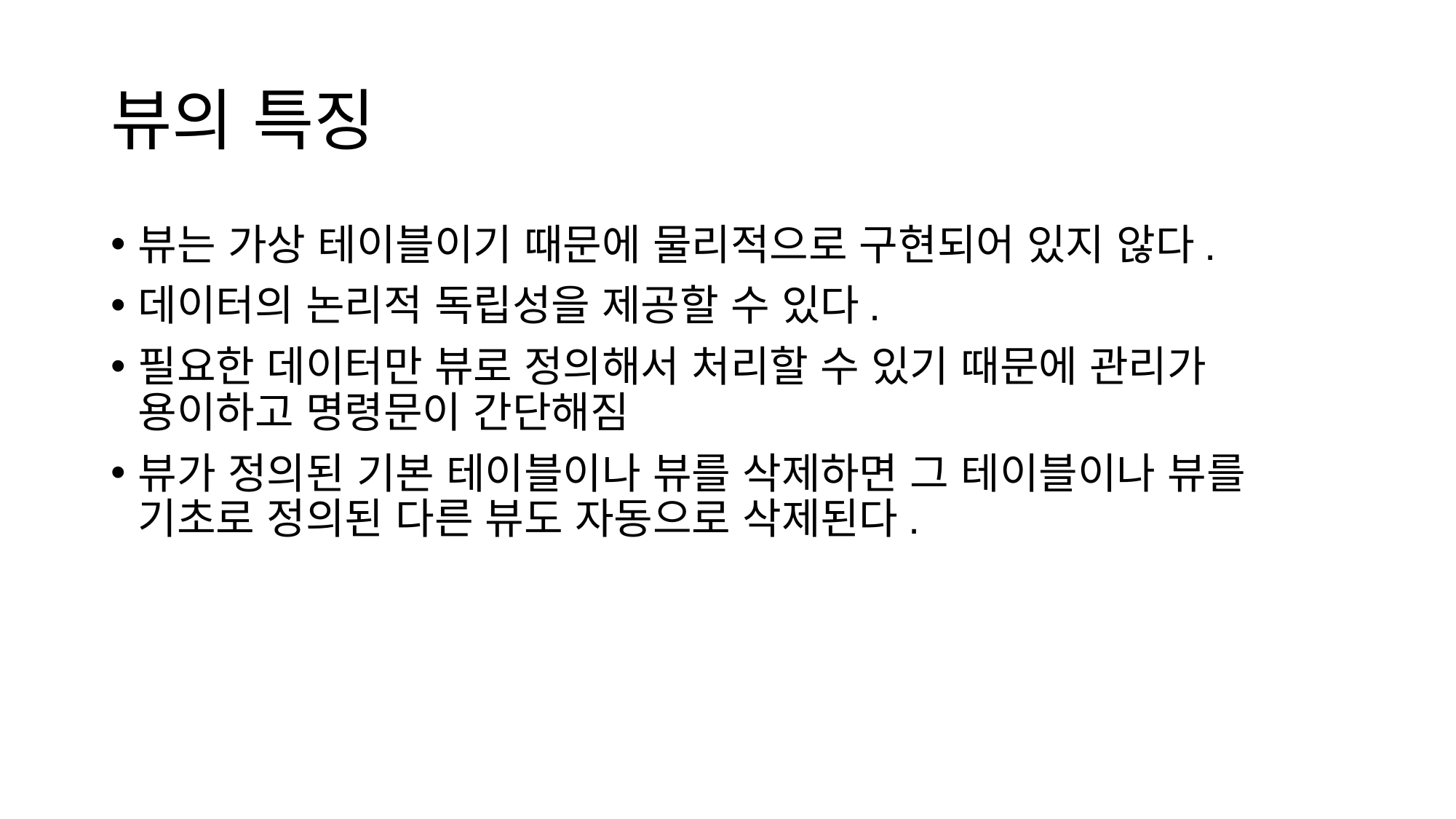

# 뷰의 특징
뷰는 가상 테이블이기 때문에 물리적으로 구현되어 있지 않다.
데이터의 논리적 독립성을 제공할 수 있다.
필요한 데이터만 뷰로 정의해서 처리할 수 있기 때문에 관리가 용이하고 명령문이 간단해짐
뷰가 정의된 기본 테이블이나 뷰를 삭제하면 그 테이블이나 뷰를 기초로 정의된 다른 뷰도 자동으로 삭제된다.